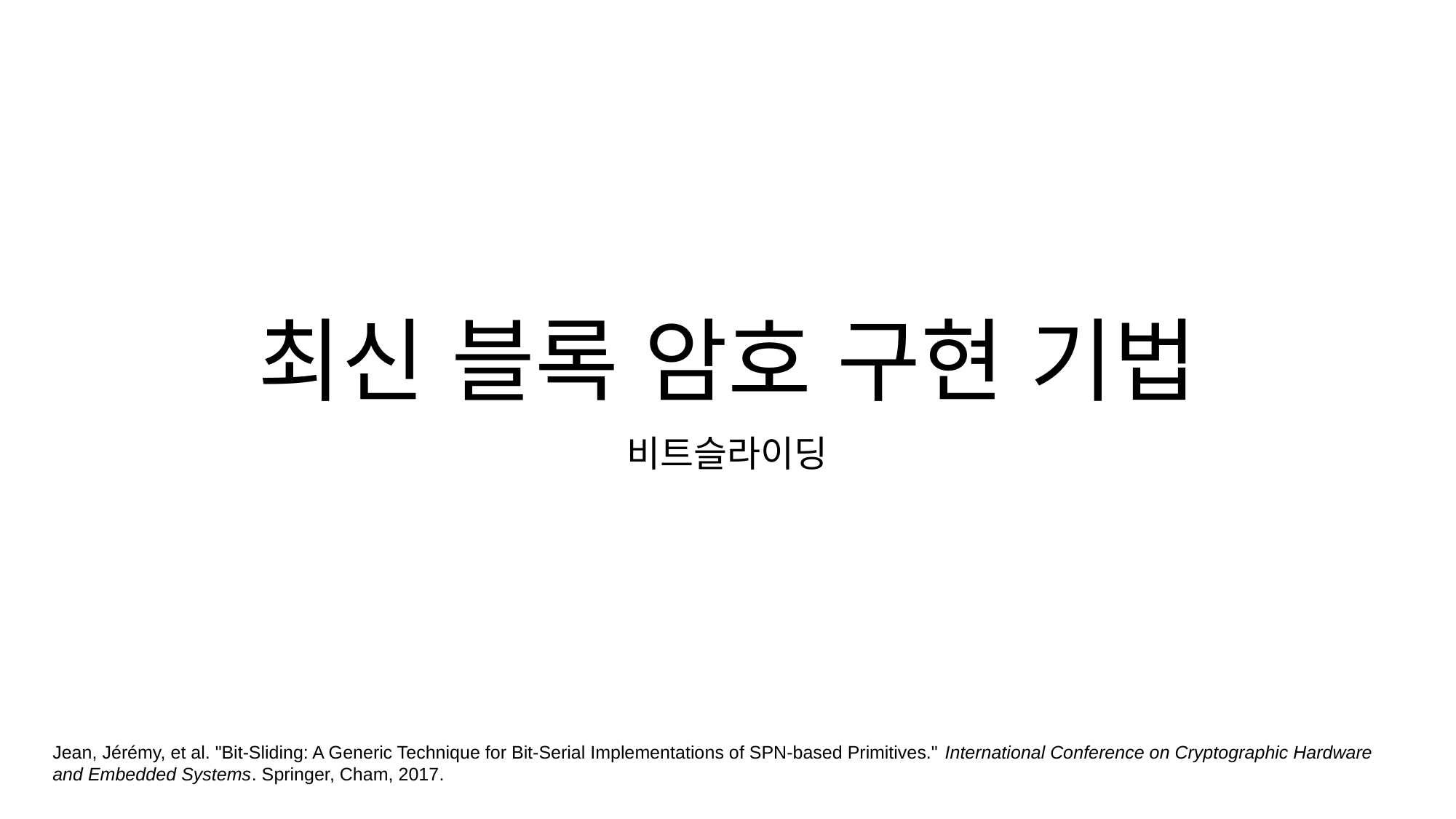

# 최신 블록 암호 구현 기법
비트슬라이딩
Jean, Jérémy, et al. "Bit-Sliding: A Generic Technique for Bit-Serial Implementations of SPN-based Primitives." International Conference on Cryptographic Hardware and Embedded Systems. Springer, Cham, 2017.